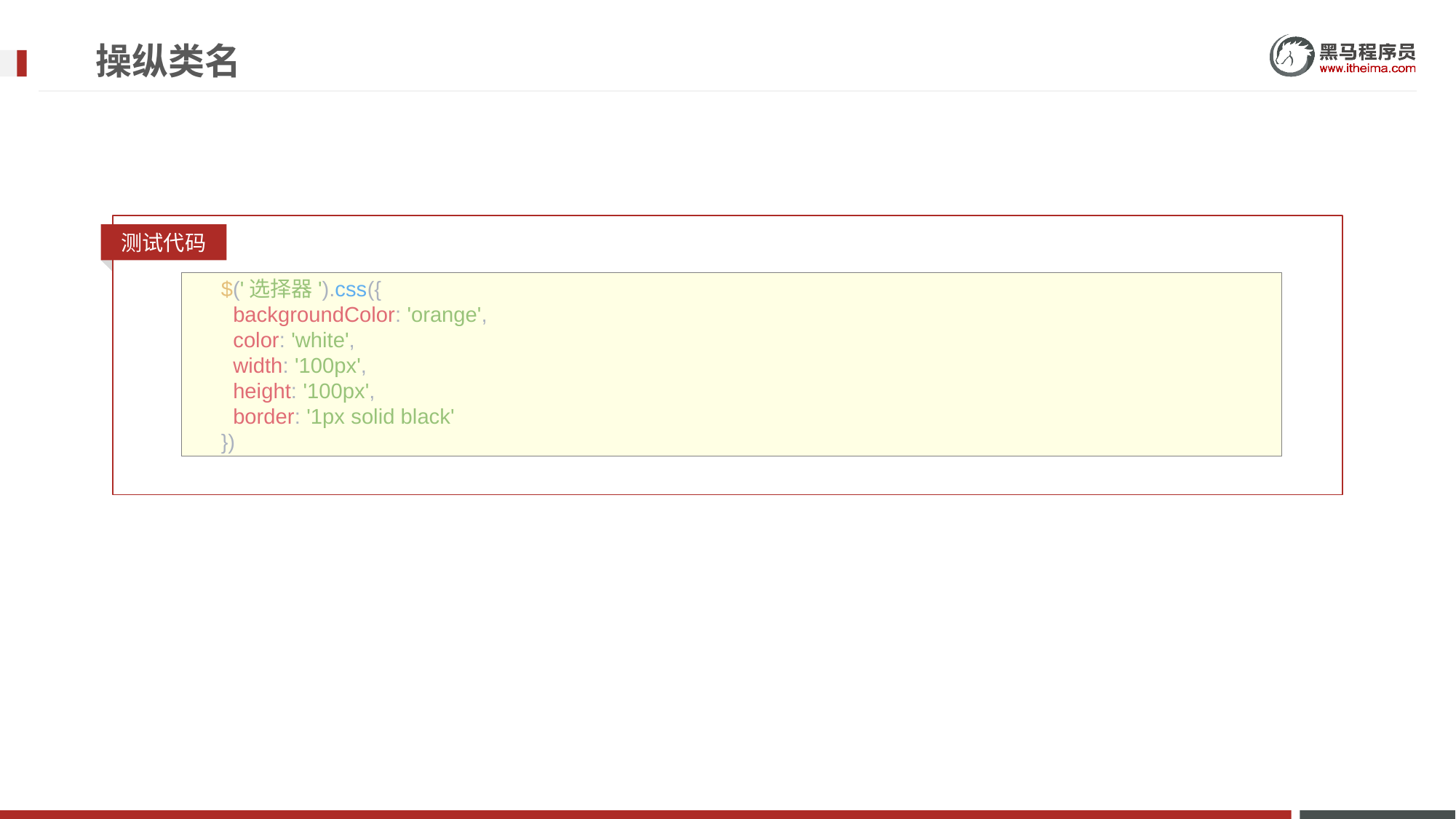

# 操纵类名

测试代码

      $('选择器').css({
        backgroundColor: 'orange',
        color: 'white',
        width: '100px',
        height: '100px',
        border: '1px solid black'
      })